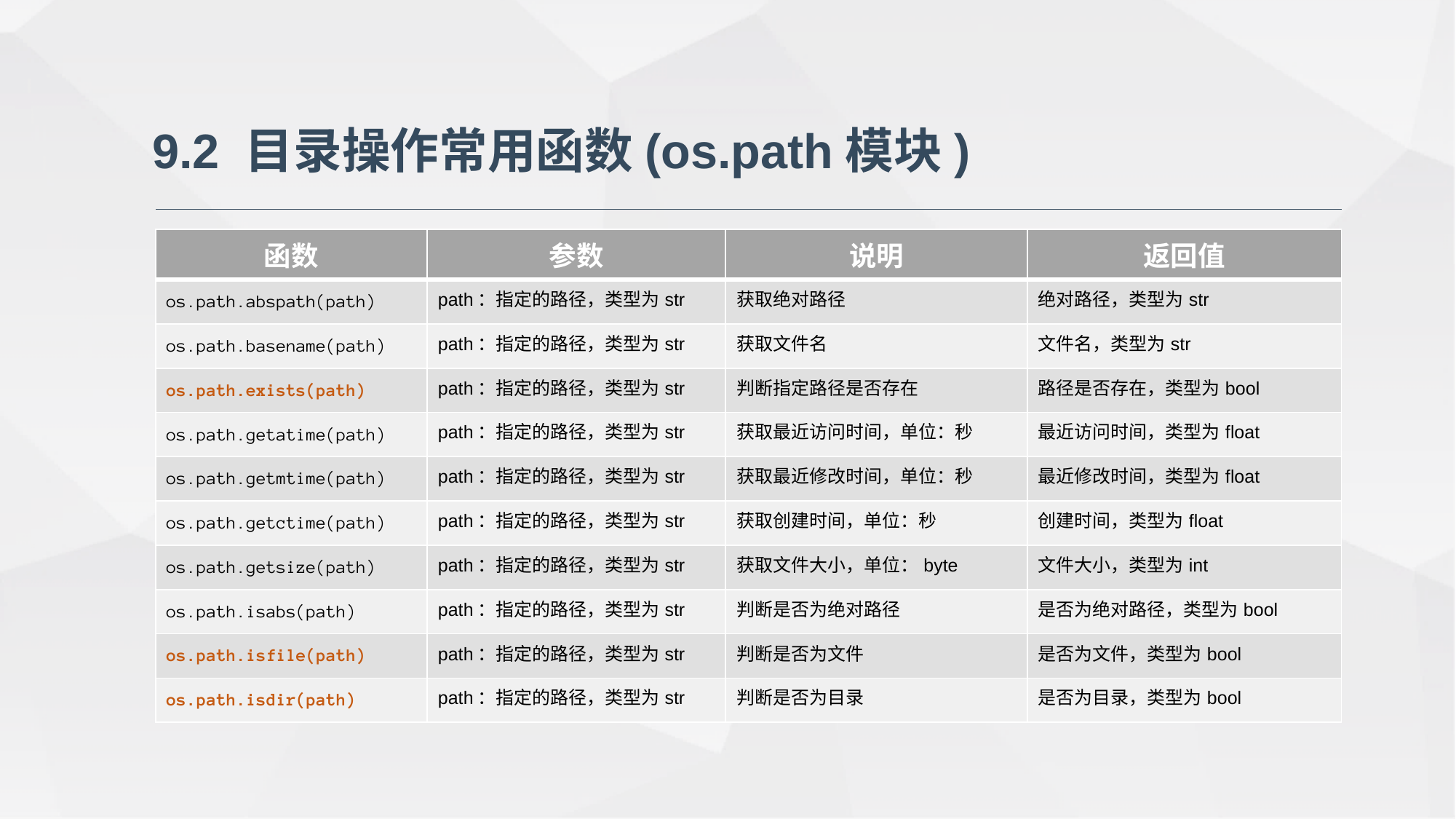

9.2 目录操作常用函数(os.path模块)
| 函数 | 参数 | 说明 | 返回值 |
| --- | --- | --- | --- |
| os.path.abspath(path) | path：指定的路径，类型为str | 获取绝对路径 | 绝对路径，类型为str |
| os.path.basename(path) | path：指定的路径，类型为str | 获取文件名 | 文件名，类型为str |
| os.path.exists(path) | path：指定的路径，类型为str | 判断指定路径是否存在 | 路径是否存在，类型为bool |
| os.path.getatime(path) | path：指定的路径，类型为str | 获取最近访问时间，单位：秒 | 最近访问时间，类型为float |
| os.path.getmtime(path) | path：指定的路径，类型为str | 获取最近修改时间，单位：秒 | 最近修改时间，类型为float |
| os.path.getctime(path) | path：指定的路径，类型为str | 获取创建时间，单位：秒 | 创建时间，类型为float |
| os.path.getsize(path) | path：指定的路径，类型为str | 获取文件大小，单位：byte | 文件大小，类型为int |
| os.path.isabs(path) | path：指定的路径，类型为str | 判断是否为绝对路径 | 是否为绝对路径，类型为bool |
| os.path.isfile(path) | path：指定的路径，类型为str | 判断是否为文件 | 是否为文件，类型为bool |
| os.path.isdir(path) | path：指定的路径，类型为str | 判断是否为目录 | 是否为目录，类型为bool |